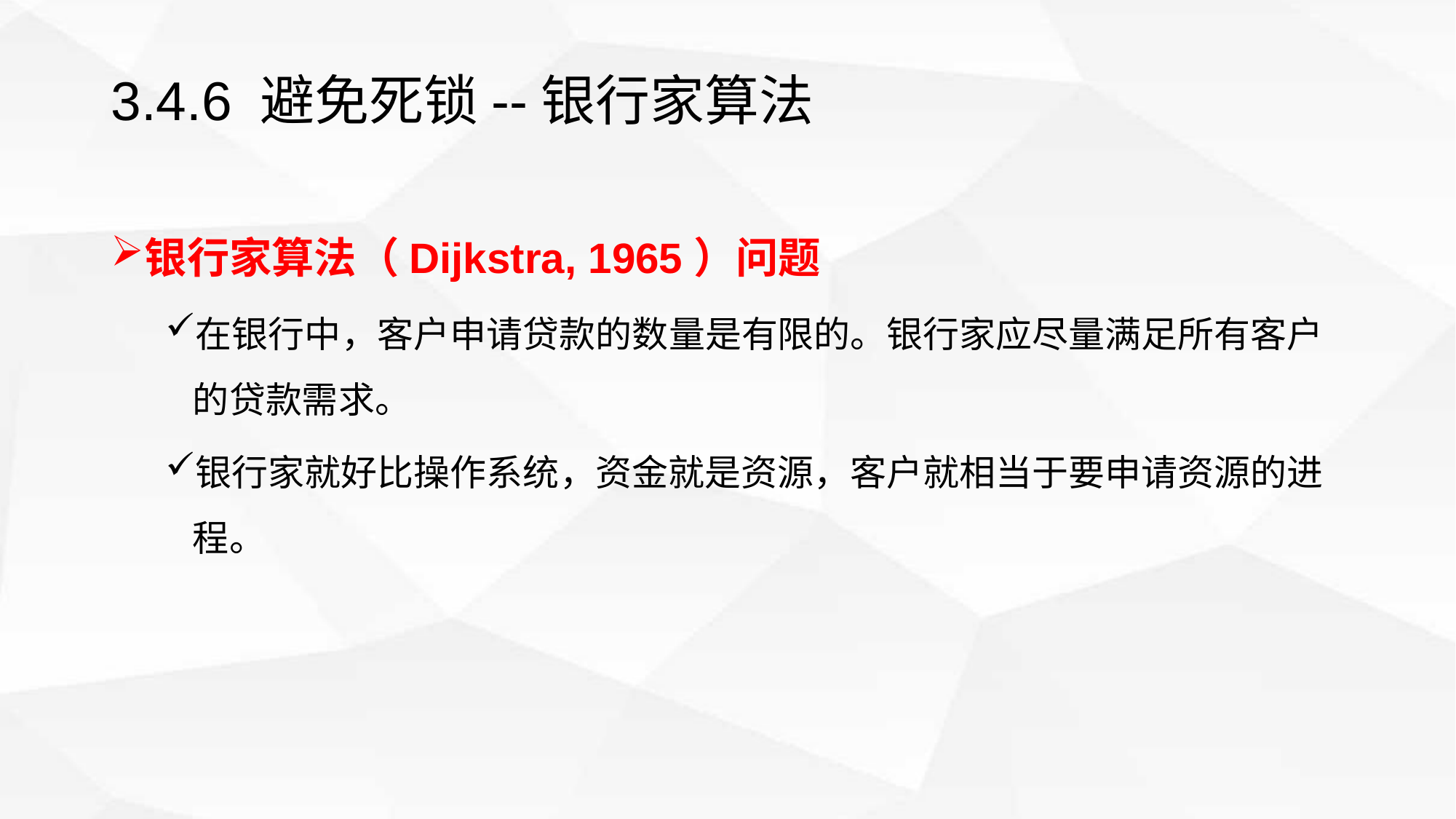

# 3.4.6 避免死锁--银行家算法
银行家算法（Dijkstra, 1965）问题
在银行中，客户申请贷款的数量是有限的。银行家应尽量满足所有客户的贷款需求。
银行家就好比操作系统，资金就是资源，客户就相当于要申请资源的进程。